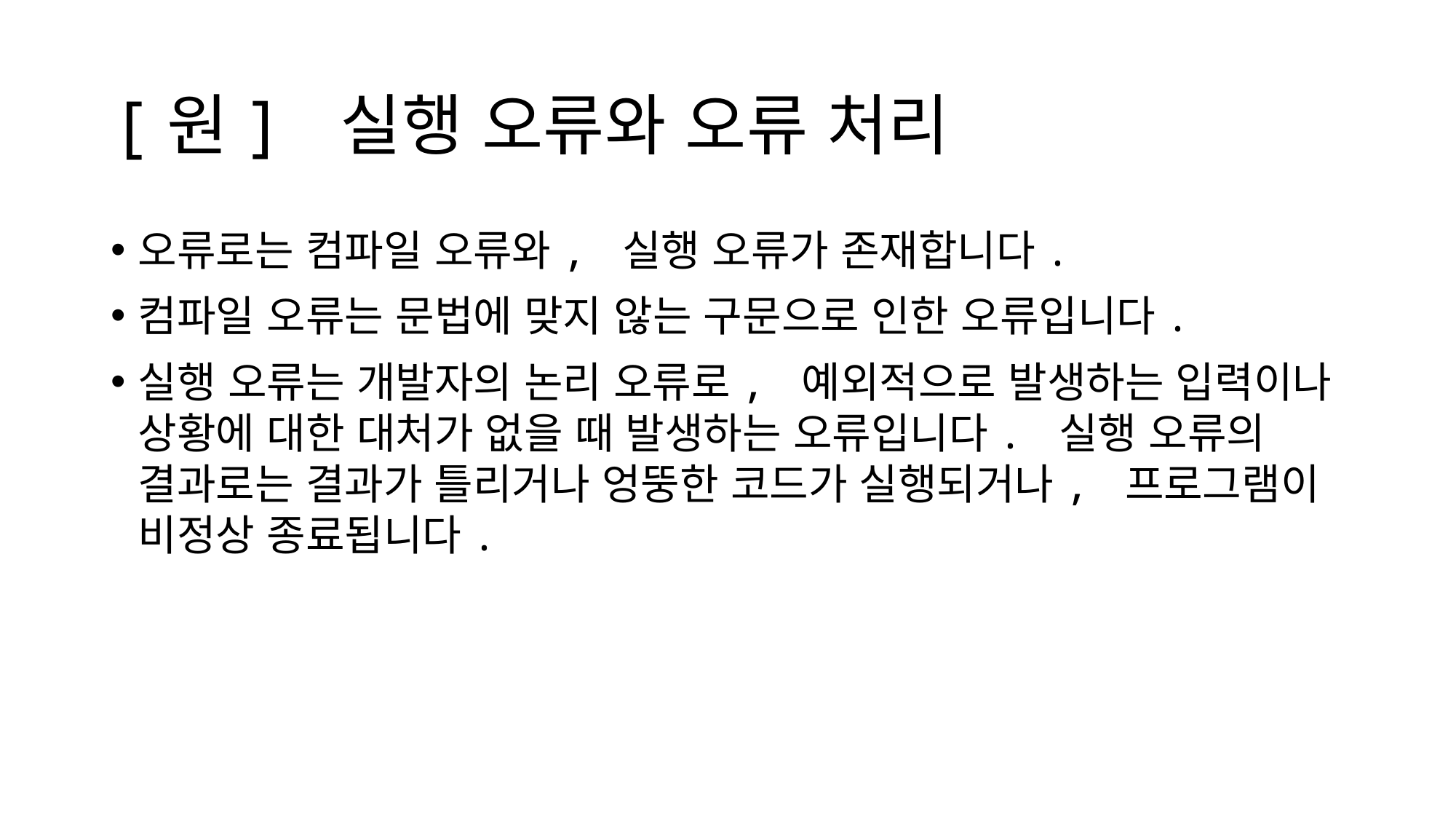

# [원] 실행 오류와 오류 처리
오류로는 컴파일 오류와, 실행 오류가 존재합니다.
컴파일 오류는 문법에 맞지 않는 구문으로 인한 오류입니다.
실행 오류는 개발자의 논리 오류로, 예외적으로 발생하는 입력이나 상황에 대한 대처가 없을 때 발생하는 오류입니다. 실행 오류의 결과로는 결과가 틀리거나 엉뚱한 코드가 실행되거나, 프로그램이 비정상 종료됩니다.